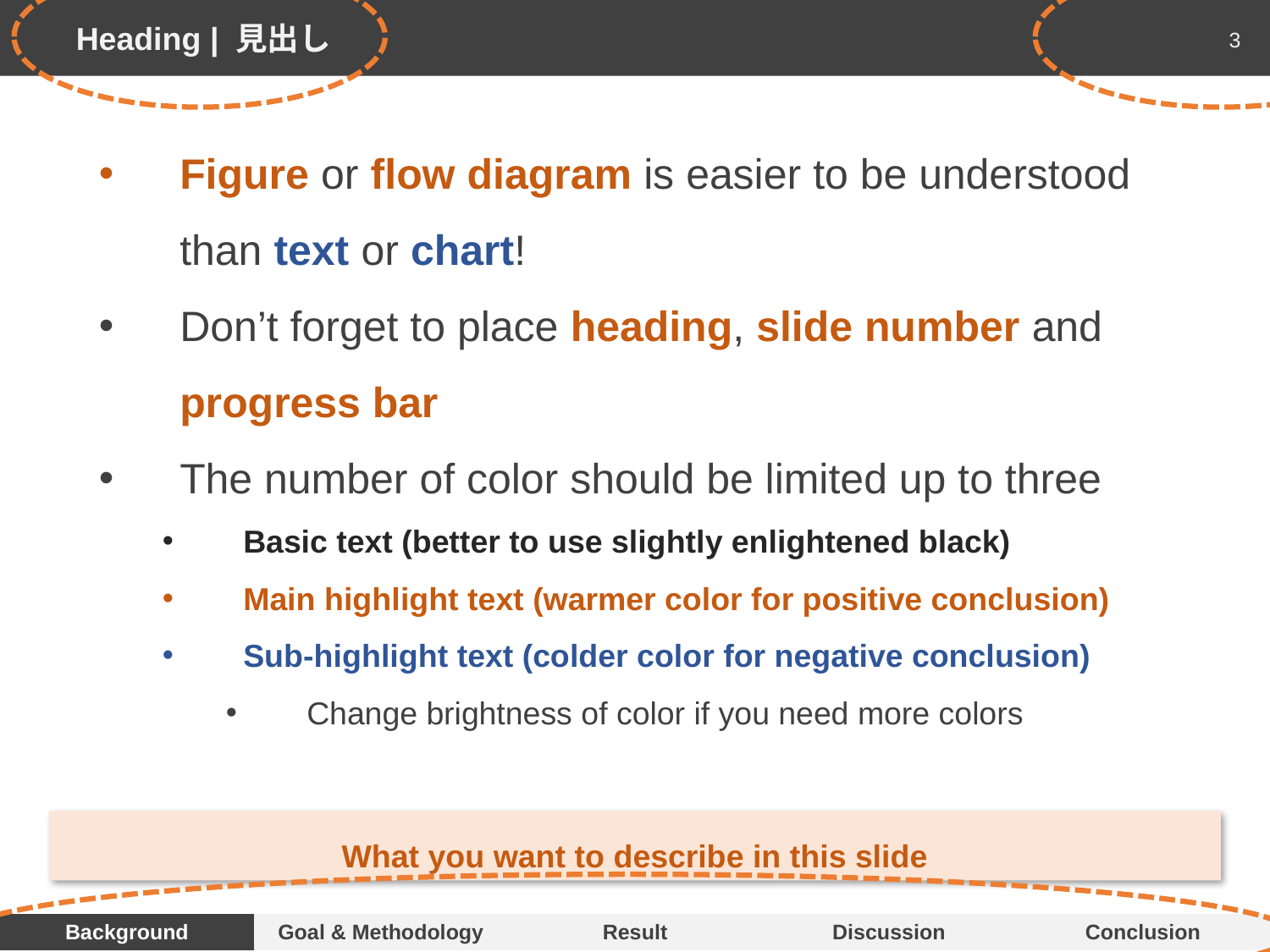

Heading | 見出し

3
Figure or flow diagram is easier to be understood than text or chart!
Don’t forget to place heading, slide number and progress bar
The number of color should be limited up to three
Basic text (better to use slightly enlightened black)
Main highlight text (warmer color for positive conclusion)
Sub-highlight text (colder color for negative conclusion)
Change brightness of color if you need more colors
What you want to describe in this slide

| Background | Goal & Methodology | Result | Discussion | Conclusion |
| --- | --- | --- | --- | --- |